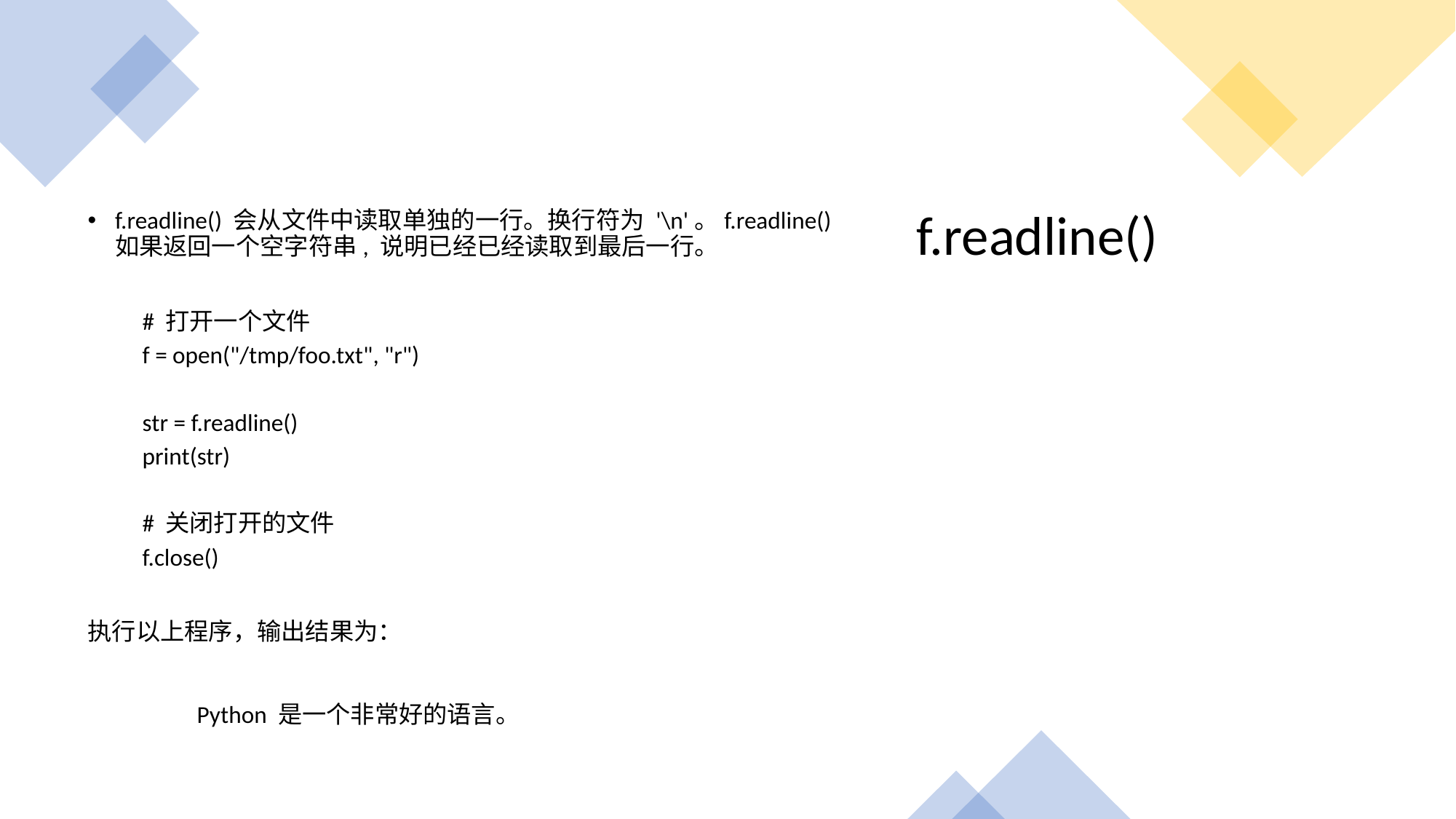

f.readline() 会从文件中读取单独的一行。换行符为 '\n'。f.readline() 如果返回一个空字符串, 说明已经已经读取到最后一行。

# 打开一个文件
f = open("/tmp/foo.txt", "r")

str = f.readline()
print(str)

# 关闭打开的文件
f.close()

执行以上程序，输出结果为：

	Python 是一个非常好的语言。
# f.readline()